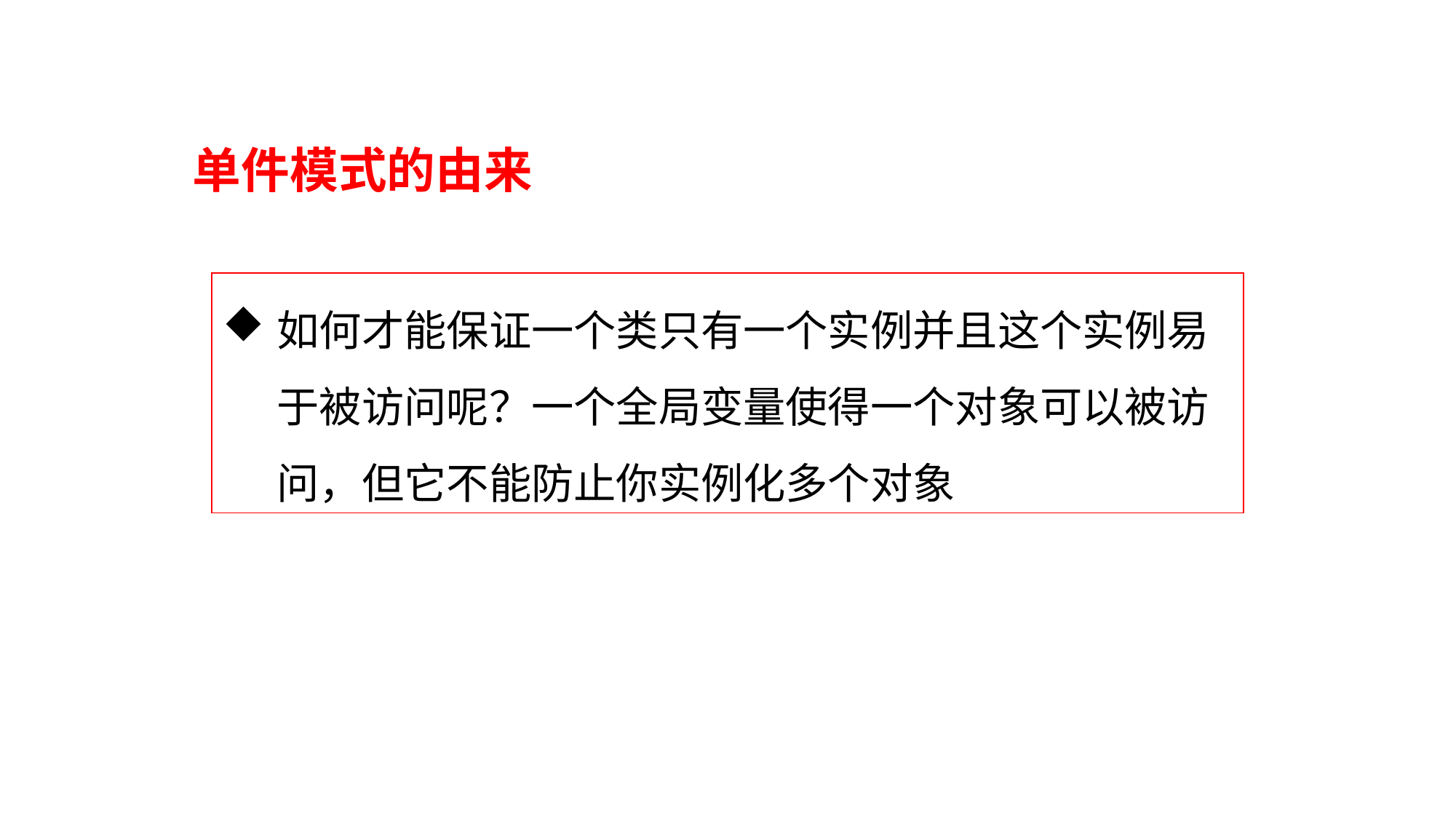

单件模式的由来
如何才能保证一个类只有一个实例并且这个实例易于被访问呢？一个全局变量使得一个对象可以被访问，但它不能防止你实例化多个对象
199